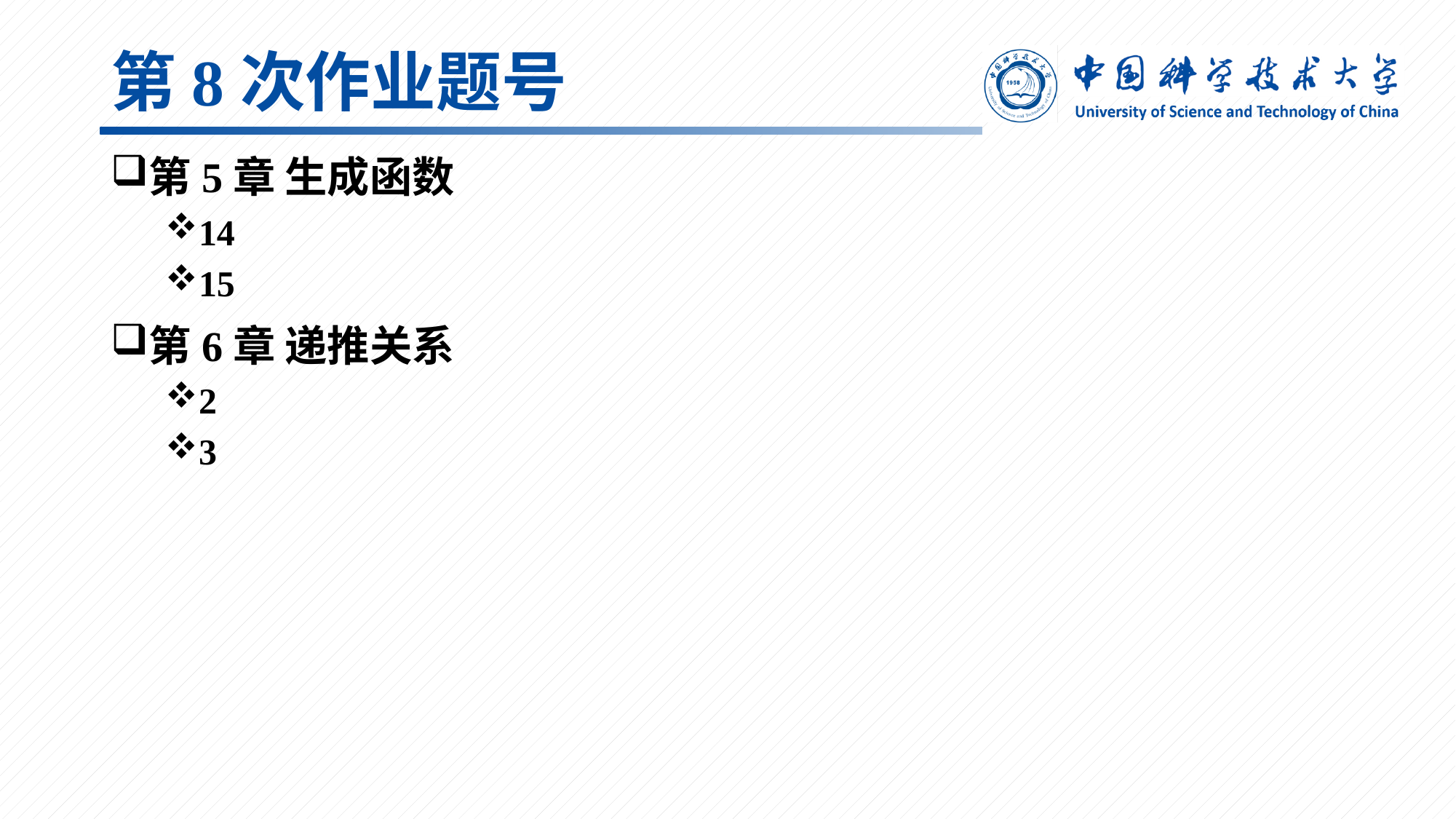

# 第8次作业题号
第5章 生成函数
14
15
第6章 递推关系
2
3